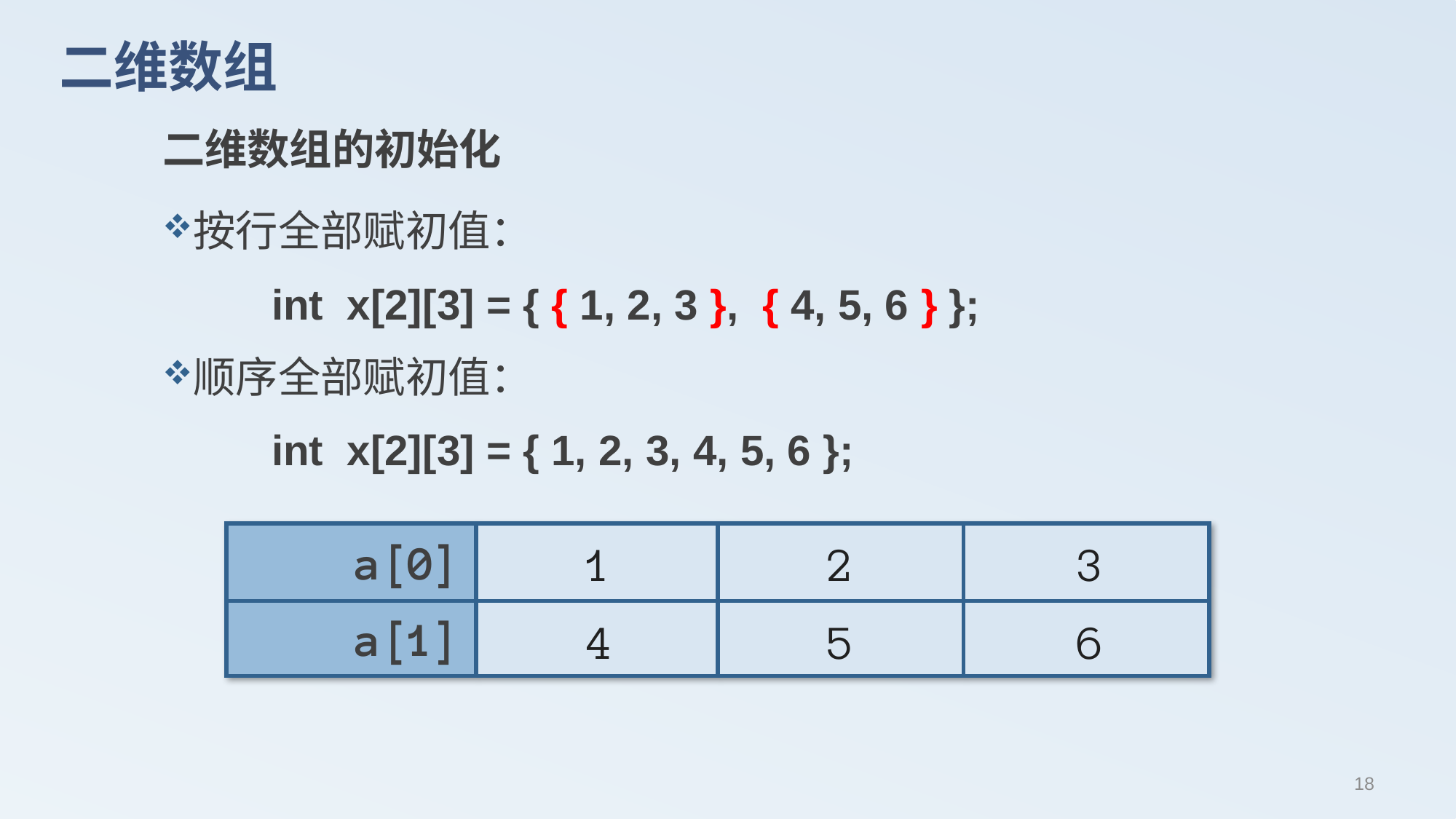

# 二维数组
二维数组的初始化
按行全部赋初值：
	int  x[2][3] = { { 1, 2, 3 },  { 4, 5, 6 } };
顺序全部赋初值：
	int  x[2][3] = { 1, 2, 3, 4, 5, 6 };
| a[0] | a[0][0] | a[0][1] | a[0][2] |
| --- | --- | --- | --- |
| a[1] | a[1][0] | a[1][1] | a[1][2] |
1
2
3
4
5
6